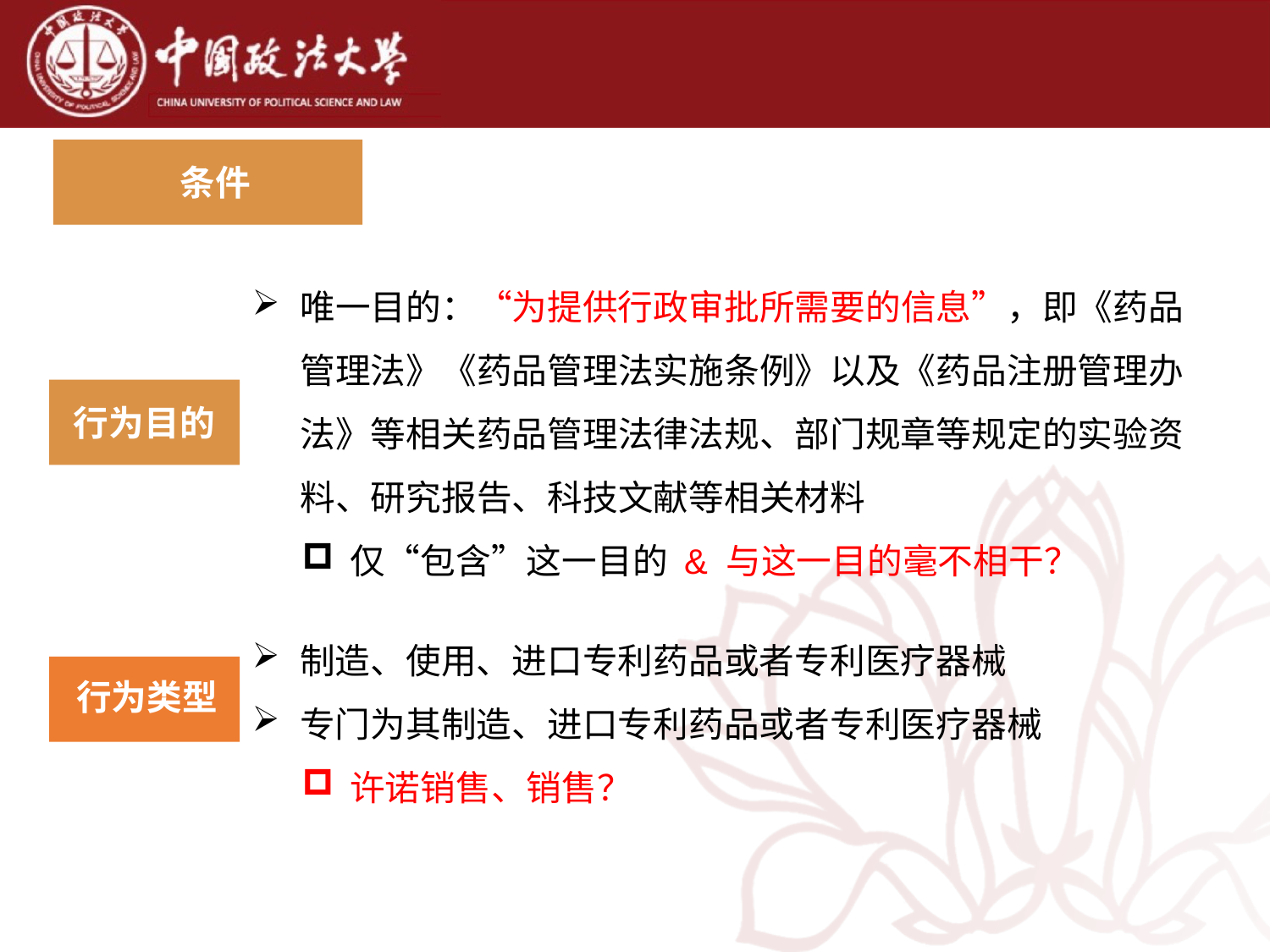

条件
唯一目的：“为提供行政审批所需要的信息”，即《药品管理法》《药品管理法实施条例》以及《药品注册管理办法》等相关药品管理法律法规、部门规章等规定的实验资料、研究报告、科技文献等相关材料
仅“包含”这一目的 & 与这一目的毫不相干？

行为目的
制造、使用、进口专利药品或者专利医疗器械
专门为其制造、进口专利药品或者专利医疗器械
许诺销售、销售？

行为类型